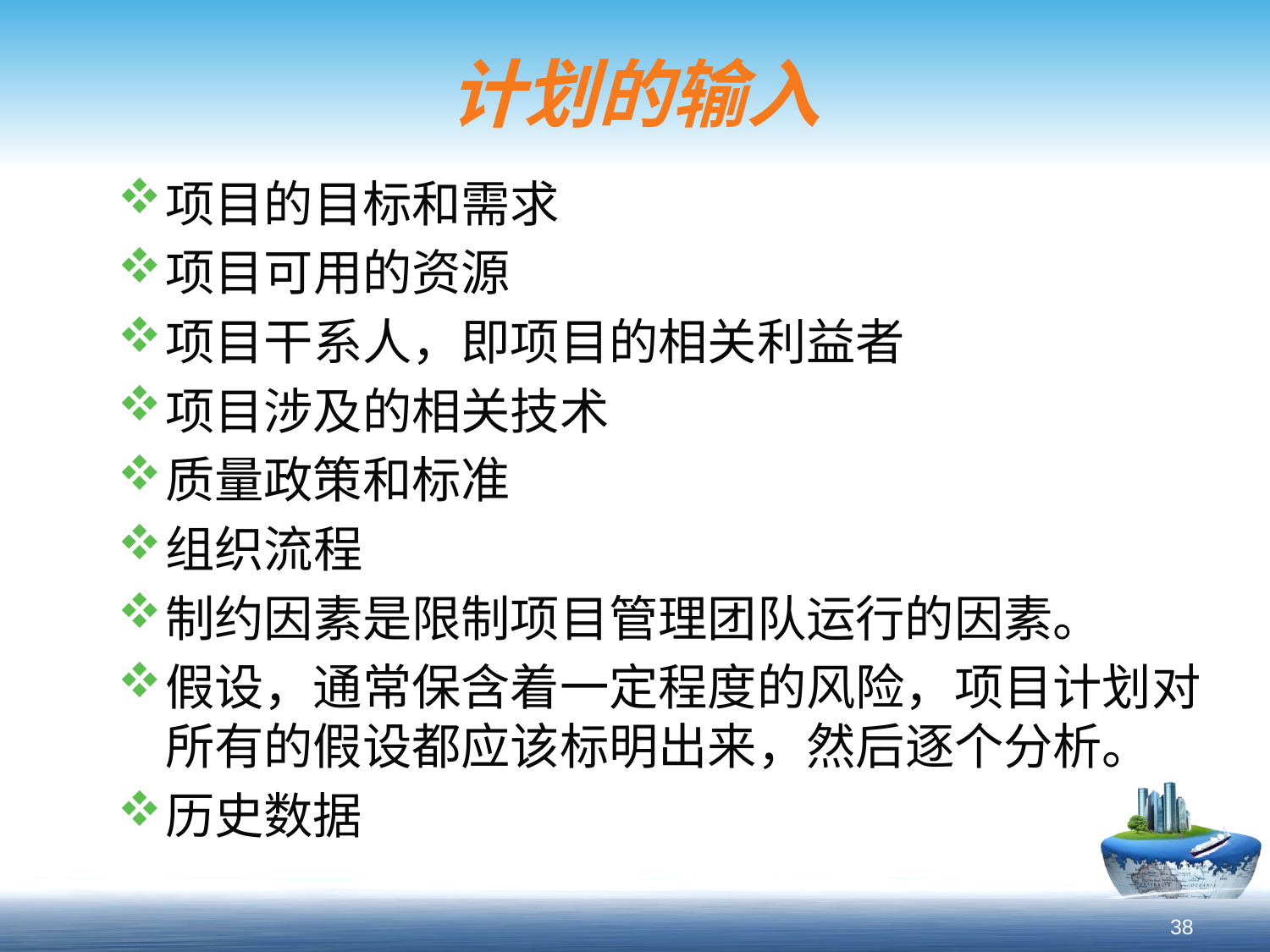

# 计划的输入
项目的目标和需求
项目可用的资源
项目干系人，即项目的相关利益者
项目涉及的相关技术
质量政策和标准
组织流程
制约因素是限制项目管理团队运行的因素。
假设，通常保含着一定程度的风险，项目计划对所有的假设都应该标明出来，然后逐个分析。
历史数据
38